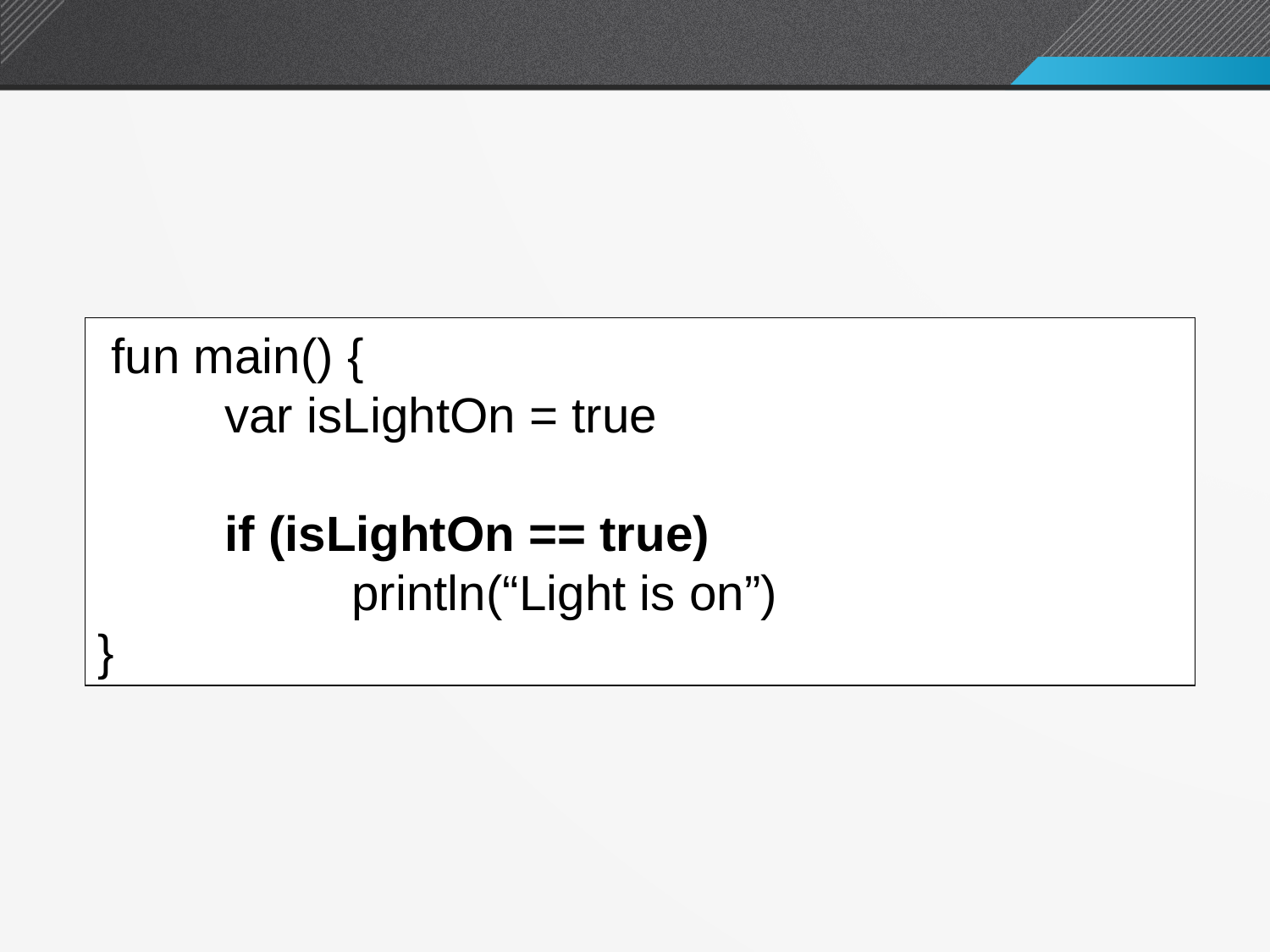

조건문: if 문
 fun main() {
	var isLightOn = true

 	if (isLightOn == true)
		println(“Light is on”)
}